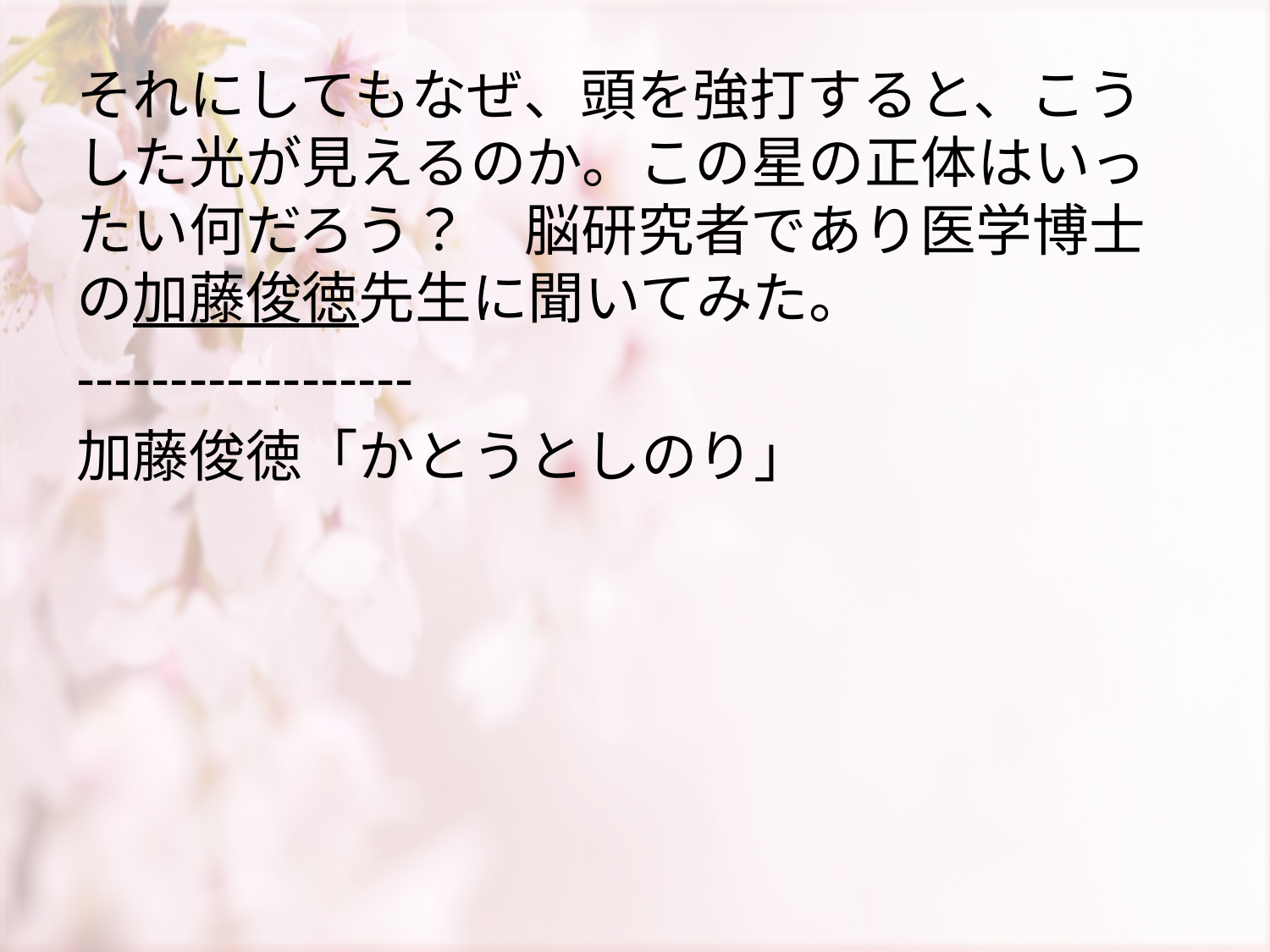

それにしてもなぜ、頭を強打すると、こうした光が見えるのか。この星の正体はいったい何だろう？　脳研究者であり医学博士の加藤俊徳先生に聞いてみた。
------------------
加藤俊徳「かとうとしのり」